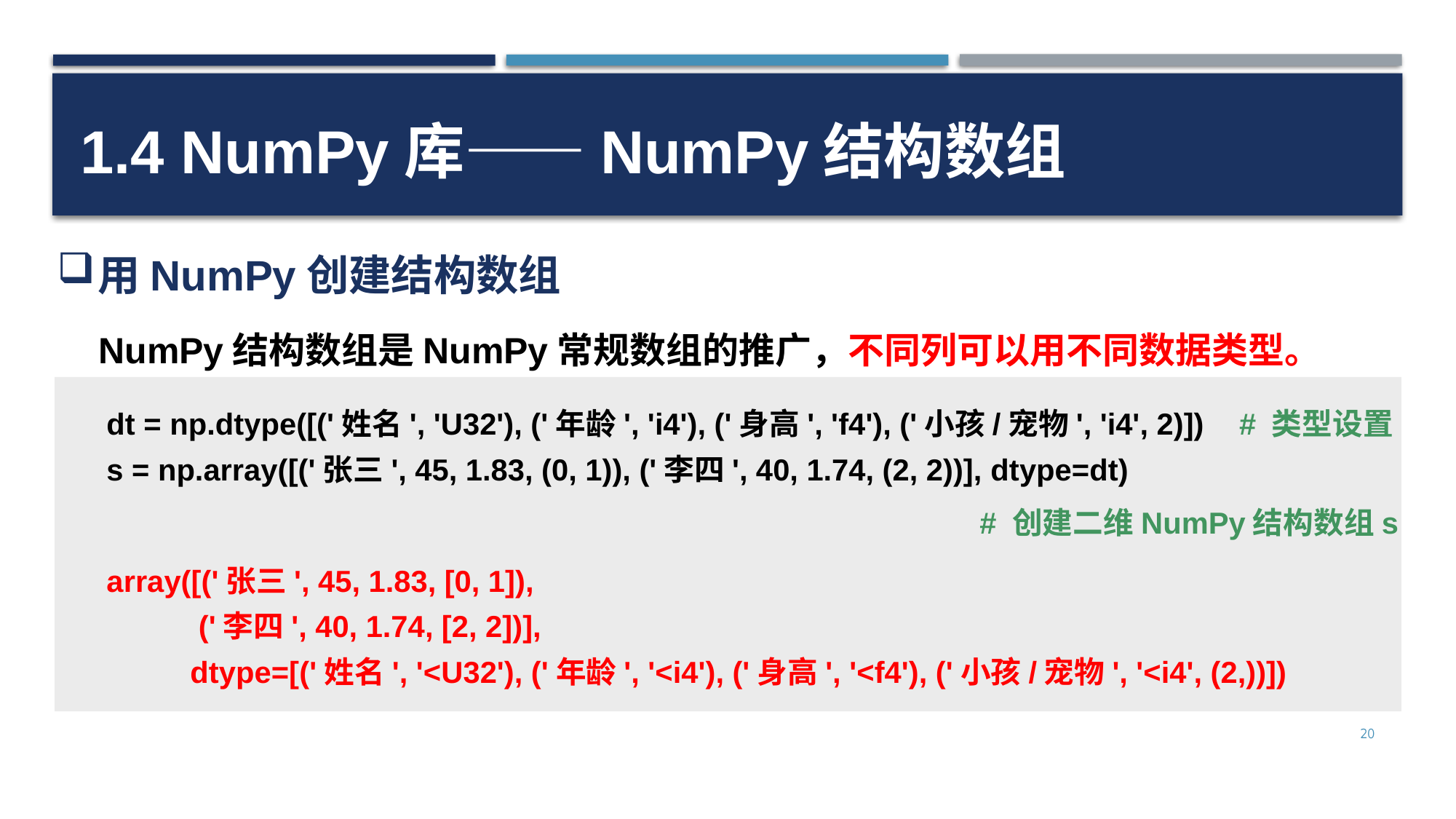

1.4 NumPy库——NumPy结构数组
用NumPy创建结构数组
NumPy结构数组是NumPy常规数组的推广，不同列可以用不同数据类型。

# 类型设置
dt = np.dtype([('姓名', 'U32'), ('年龄', 'i4'), ('身高', 'f4'), ('小孩/宠物', 'i4', 2)])
s = np.array([('张三', 45, 1.83, (0, 1)), ('李四', 40, 1.74, (2, 2))], dtype=dt)
# 创建二维NumPy结构数组s
array([('张三', 45, 1.83, [0, 1]),
           ('李四', 40, 1.74, [2, 2])],
          dtype=[('姓名', '<U32'), ('年龄', '<i4'), ('身高', '<f4'), ('小孩/宠物', '<i4', (2,))])
20